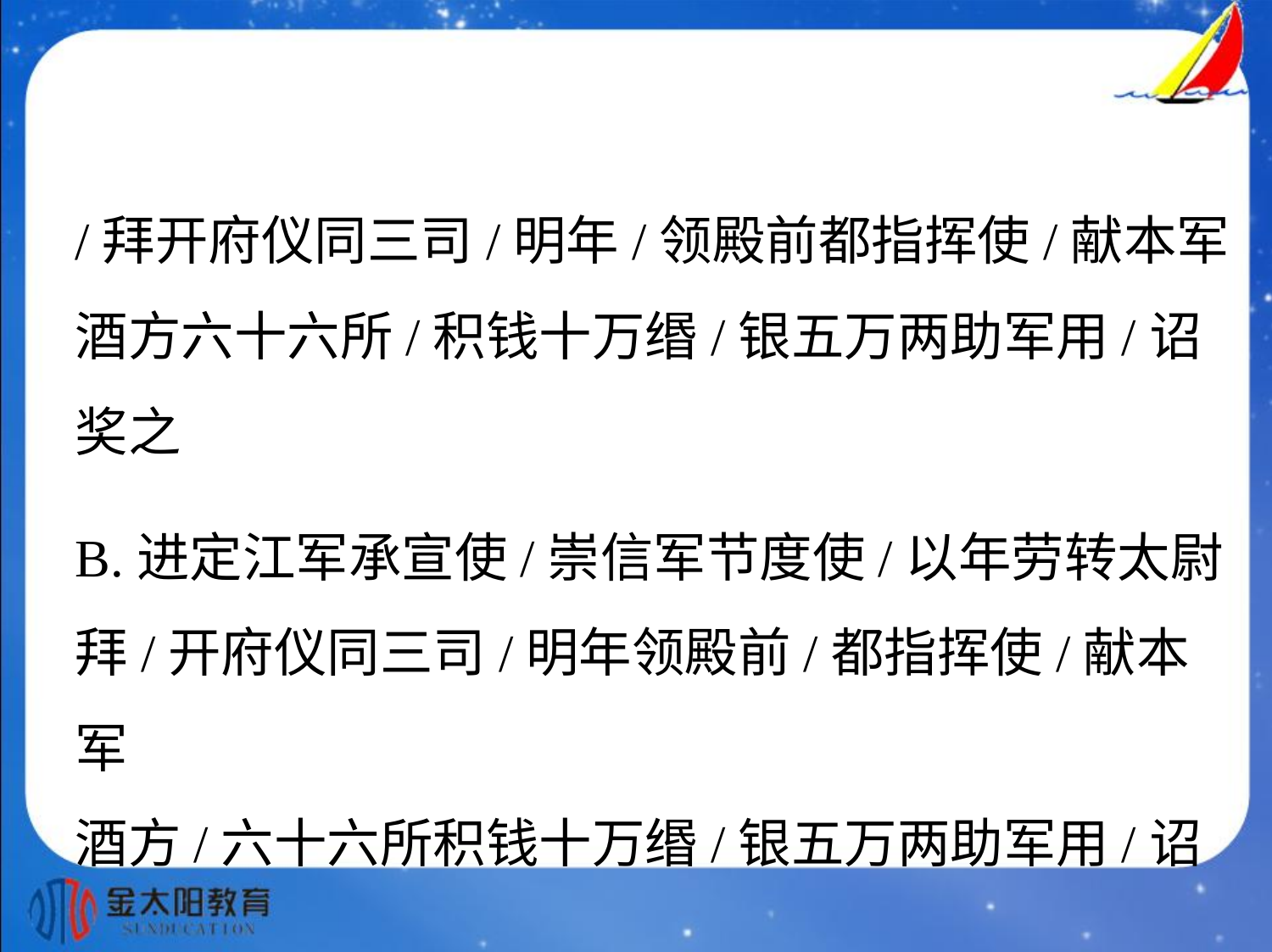

/拜开府仪同三司/明年/领殿前都指挥使/献本军
酒方六十六所/积钱十万缗/银五万两助军用/诏
奖之
B.进定江军承宣使/崇信军节度使/以年劳转太尉
拜/开府仪同三司/明年领殿前/都指挥使/献本军
酒方/六十六所积钱十万缗/银五万两助军用/诏